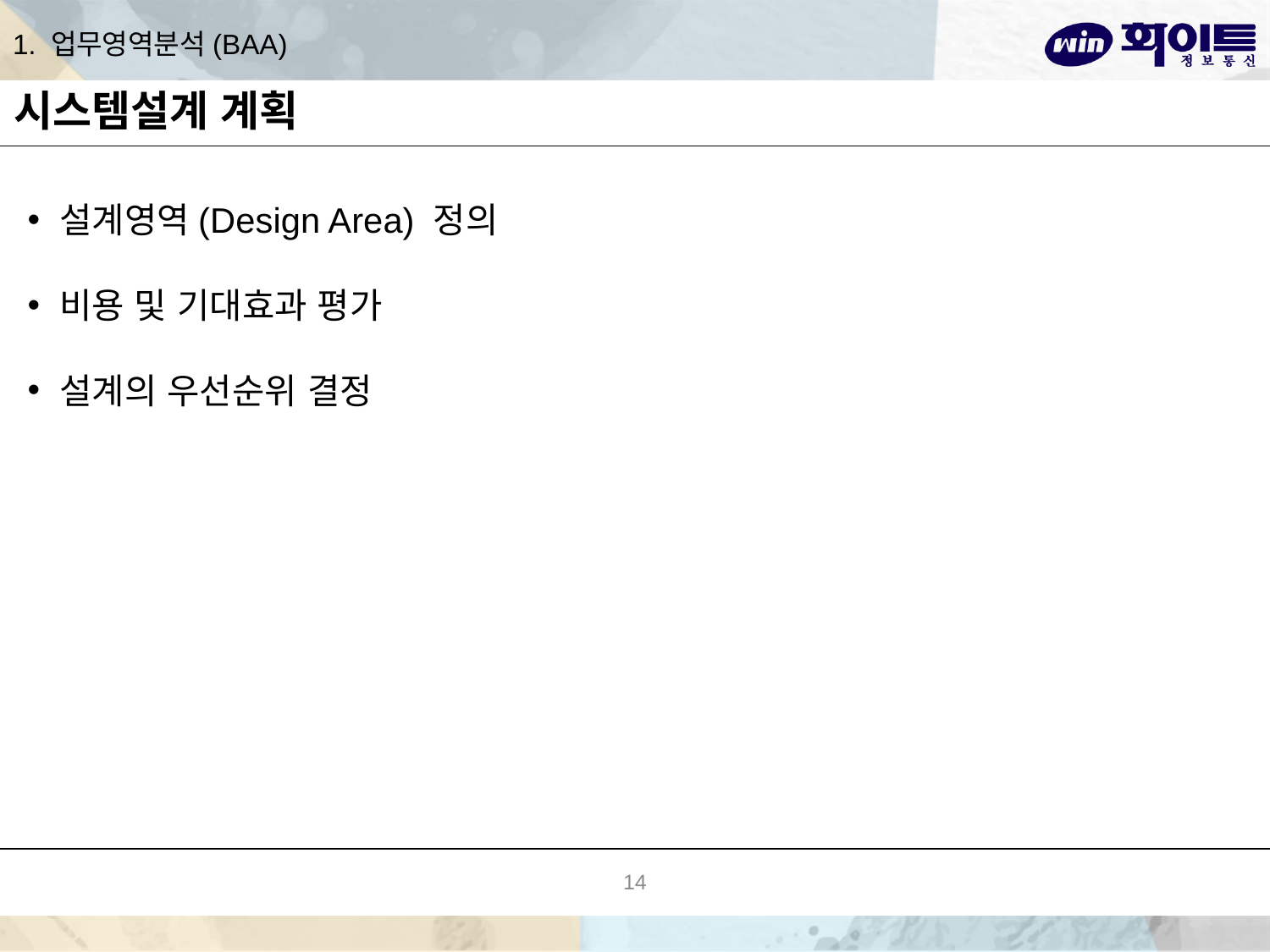

# 1. 업무영역분석(BAA)
시스템설계 계획
설계영역(Design Area) 정의
비용 및 기대효과 평가
설계의 우선순위 결정
14